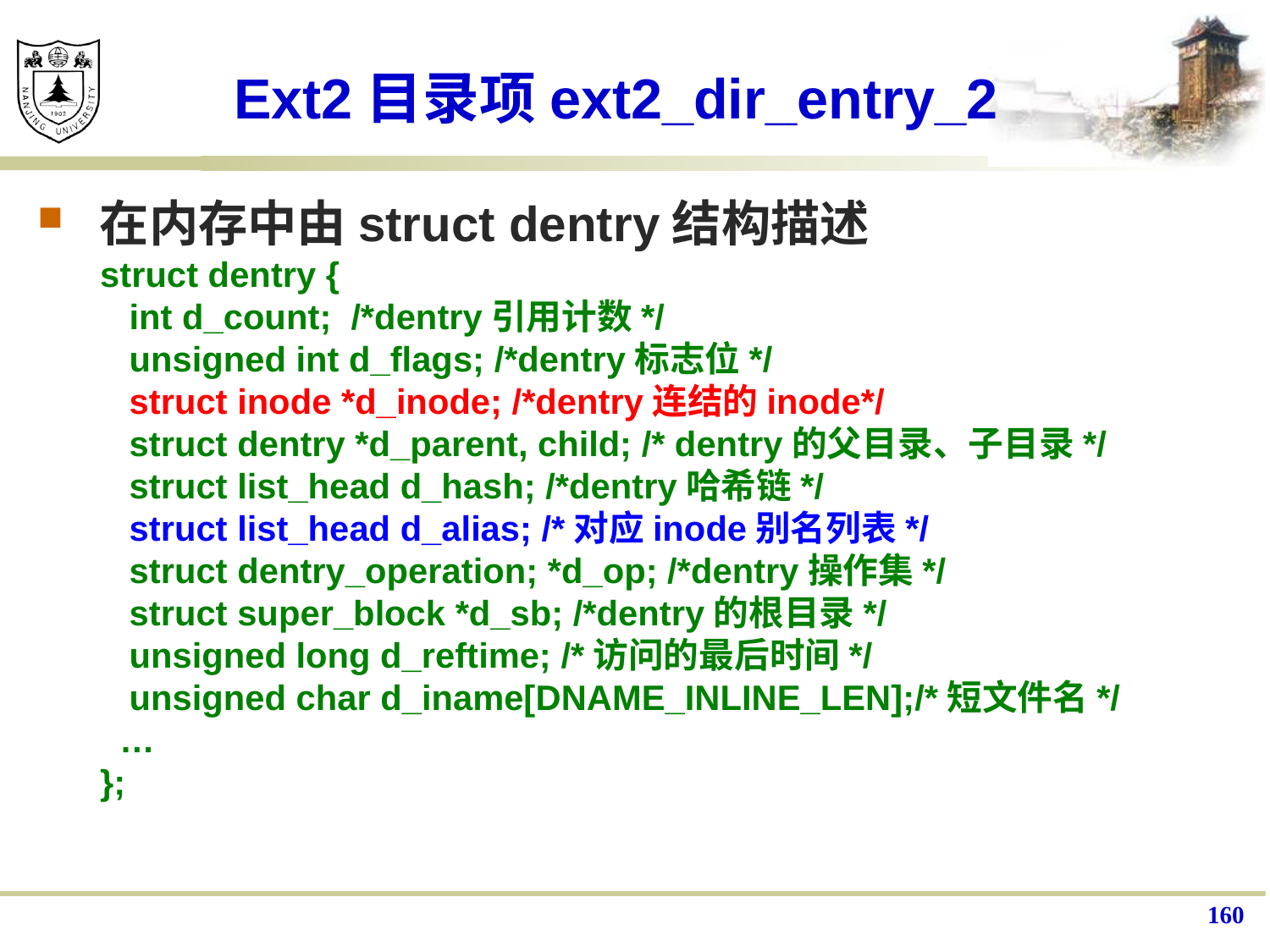

# Ext2目录项ext2_dir_entry_2
在内存中由struct dentry结构描述
struct dentry {
   int d_count;  /*dentry引用计数*/
   unsigned int d_flags; /*dentry标志位*/
   struct inode *d_inode; /*dentry连结的inode*/
   struct dentry *d_parent, child; /* dentry的父目录、子目录*/
   struct list_head d_hash; /*dentry哈希链*/
   struct list_head d_alias; /*对应inode别名列表*/
   struct dentry_operation; *d_op; /*dentry操作集*/
   struct super_block *d_sb; /*dentry的根目录*/
   unsigned long d_reftime; /*访问的最后时间*/
   unsigned char d_iname[DNAME_INLINE_LEN];/*短文件名*/
  …
};

160